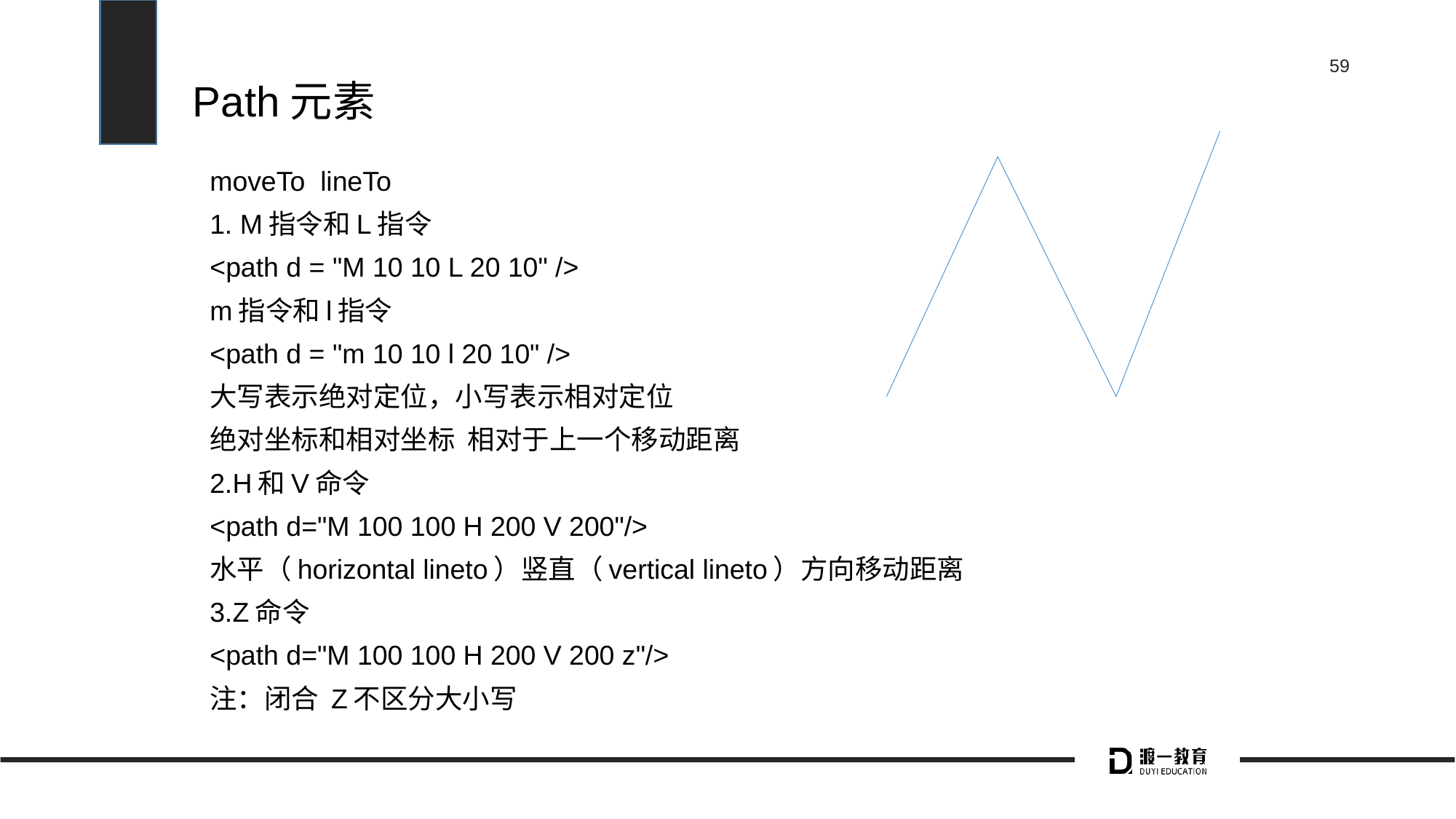

# Path元素
moveTo  lineTo
1. M指令和L指令
<path d = "M 10 10 L 20 10" />
m指令和l指令
<path d = "m 10 10 l 20 10" />
大写表示绝对定位，小写表示相对定位
绝对坐标和相对坐标  相对于上一个移动距离
2.H和V命令
<path d="M 100 100 H 200 V 200"/>
水平（horizontal lineto）竖直（vertical lineto）方向移动距离
3.Z命令
<path d="M 100 100 H 200 V 200 z"/>
注：闭合 Z不区分大小写